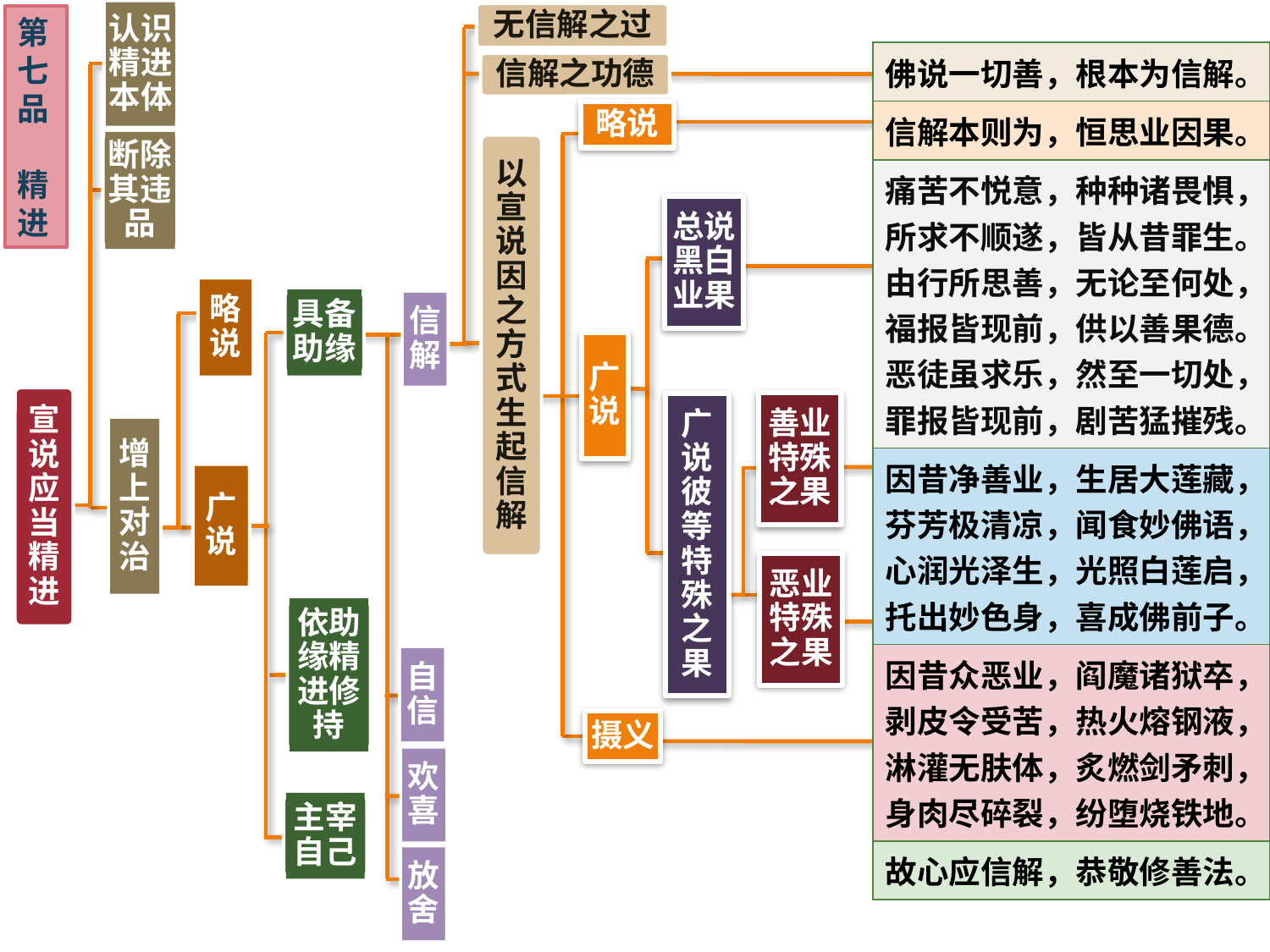

认识精进本体

无信解之过
第七品

精进
| 佛说一切善，根本为信解。 |
| --- |
| 信解本则为，恒思业因果。 |
| 痛苦不悦意，种种诸畏惧，所求不顺遂，皆从昔罪生。由行所思善，无论至何处，福报皆现前，供以善果德。恶徒虽求乐，然至一切处，罪报皆现前，剧苦猛摧残。 |
| 因昔净善业，生居大莲藏，芬芳极清凉，闻食妙佛语，心润光泽生，光照白莲启，托出妙色身，喜成佛前子。 |
| 因昔众恶业，阎魔诸狱卒，剥皮令受苦，热火熔钢液，淋灌无肤体，炙燃剑矛刺，身肉尽碎裂，纷堕烧铁地。 |
| 故心应信解，恭敬修善法。 |

信解之功德
略说

断除其违品

以宣说因之方式生起信解
总说黑白业果

略说

具备助缘
信解

广说

宣说应当精进
善业特殊之果
广说彼等特殊之果

增上对治

广说
恶业特殊之果

依助缘精进修持
自信

摄义
欢喜

主宰自己
放舍